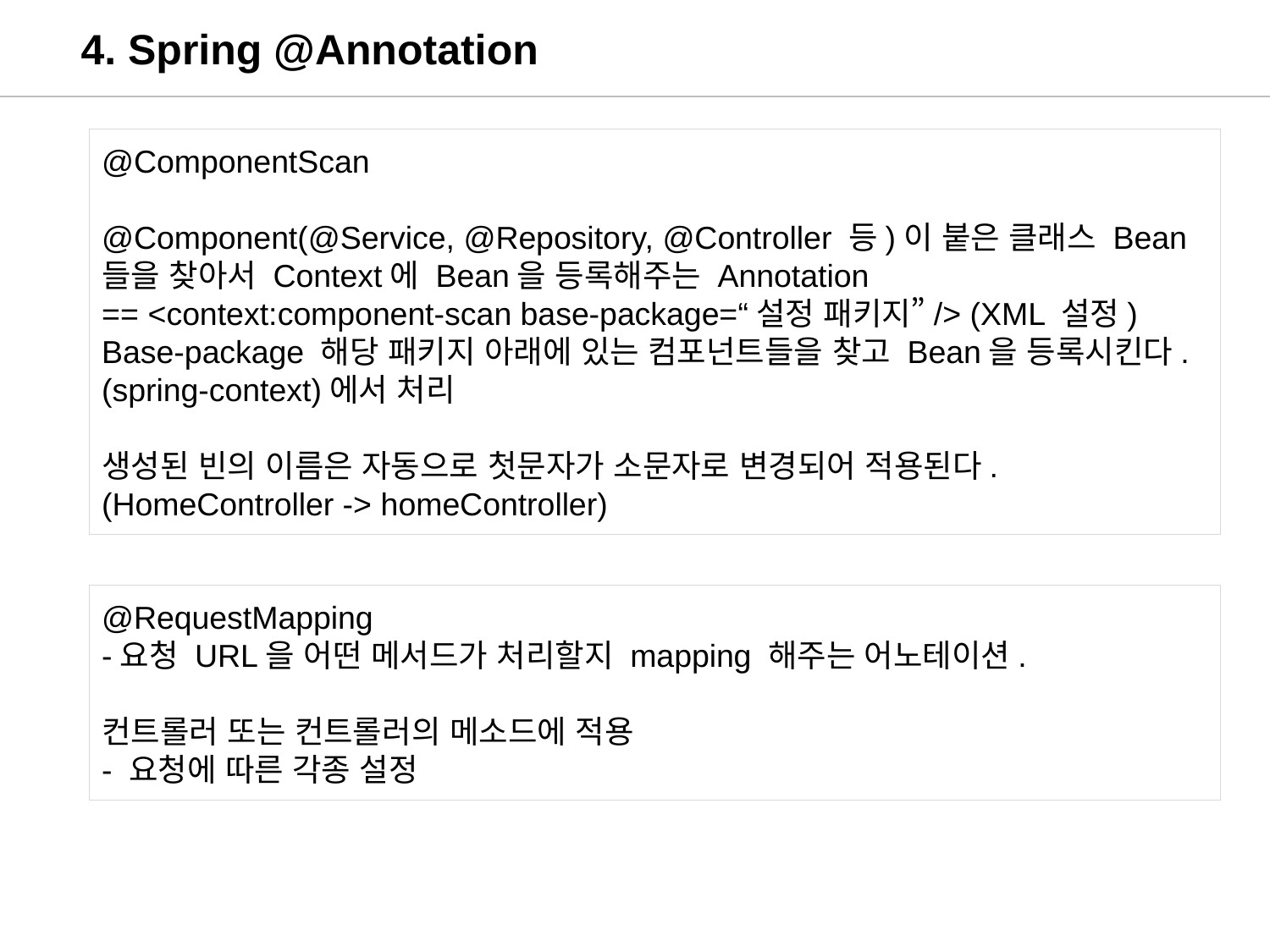

4. Spring @Annotation
@ComponentScan

@Component(@Service, @Repository, @Controller 등)이 붙은 클래스 Bean들을 찾아서 Context에 Bean을 등록해주는 Annotation
== <context:component-scan base-package=“설정 패키지”/> (XML 설정)
Base-package 해당 패키지 아래에 있는 컴포넌트들을 찾고 Bean을 등록시킨다.(spring-context)에서 처리

생성된 빈의 이름은 자동으로 첫문자가 소문자로 변경되어 적용된다.
(HomeController -> homeController)
@RequestMapping
-요청 URL을 어떤 메서드가 처리할지 mapping 해주는 어노테이션.

컨트롤러 또는 컨트롤러의 메소드에 적용
- 요청에 따른 각종 설정